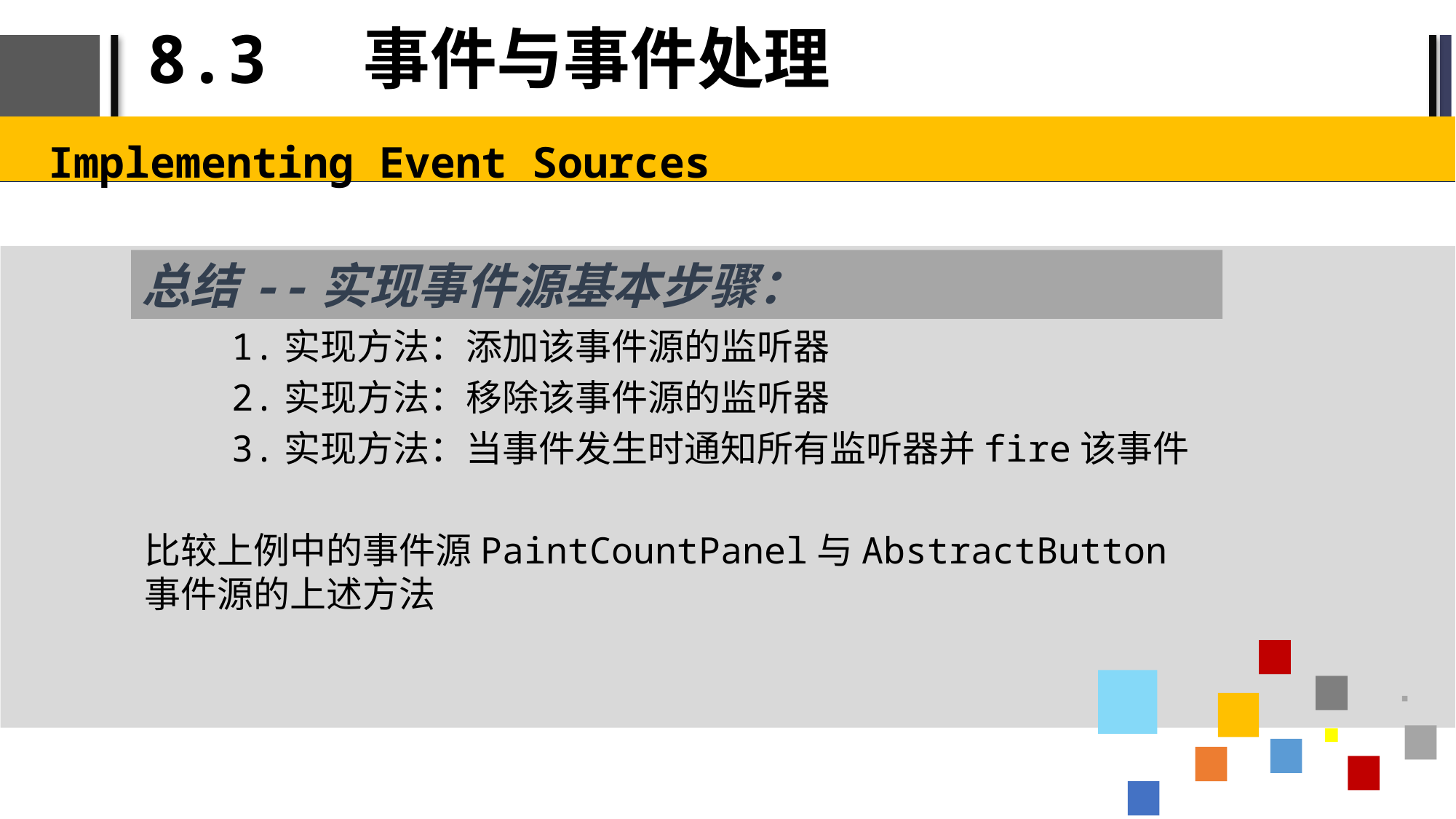

# 8.3  事件与事件处理

Implementing Event Sources

总结--实现事件源基本步骤：
    1.实现方法：添加该事件源的监听器
    2.实现方法：移除该事件源的监听器
    3.实现方法：当事件发生时通知所有监听器并fire该事件

比较上例中的事件源PaintCountPanel与AbstractButton事件源的上述方法